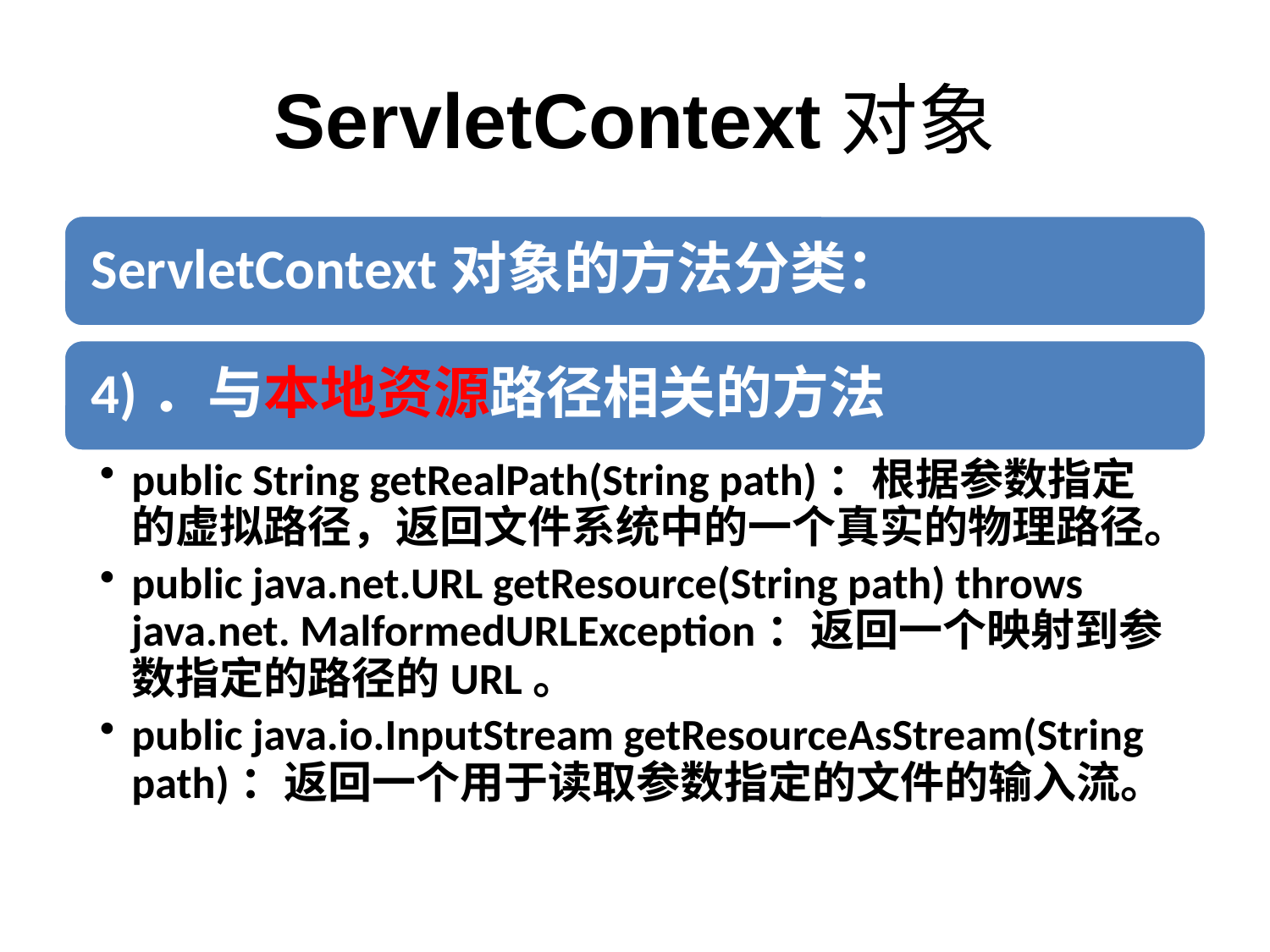

ServletContext对象
ServletContext对象的方法分类：
4)．与本地资源路径相关的方法
public String getRealPath(String path)：根据参数指定的虚拟路径，返回文件系统中的一个真实的物理路径。
public java.net.URL getResource(String path) throws java.net. MalformedURLException：返回一个映射到参数指定的路径的URL。
public java.io.InputStream getResourceAsStream(String path)：返回一个用于读取参数指定的文件的输入流。